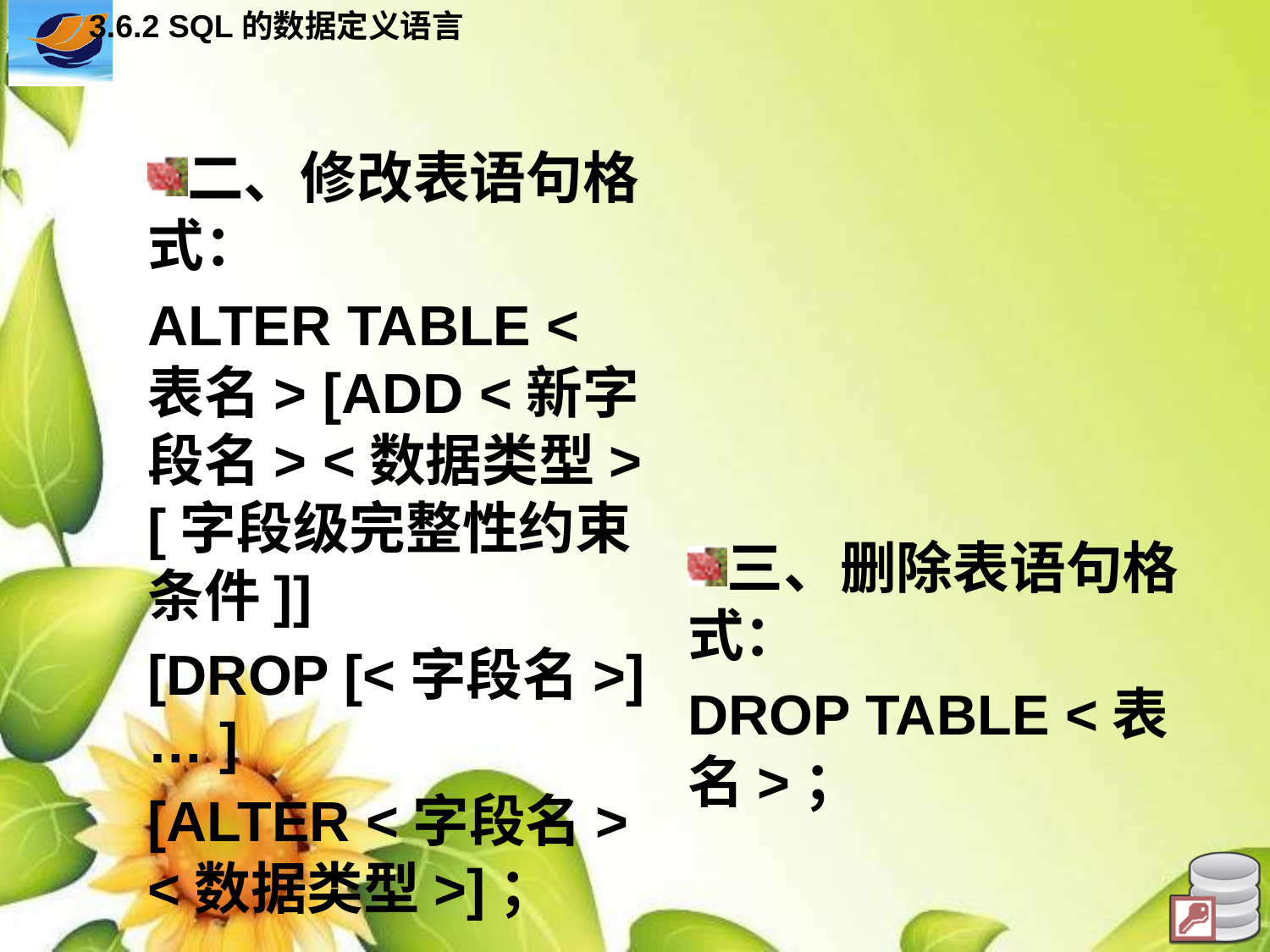

3.6.2 SQL的数据定义语言
二、修改表语句格式：
ALTER TABLE <表名> [ADD <新字段名> <数据类型> [字段级完整性约束条件]]
[DROP [<字段名>] … ]
[ALTER <字段名> <数据类型>]；
三、删除表语句格式：
DROP TABLE <表名>；